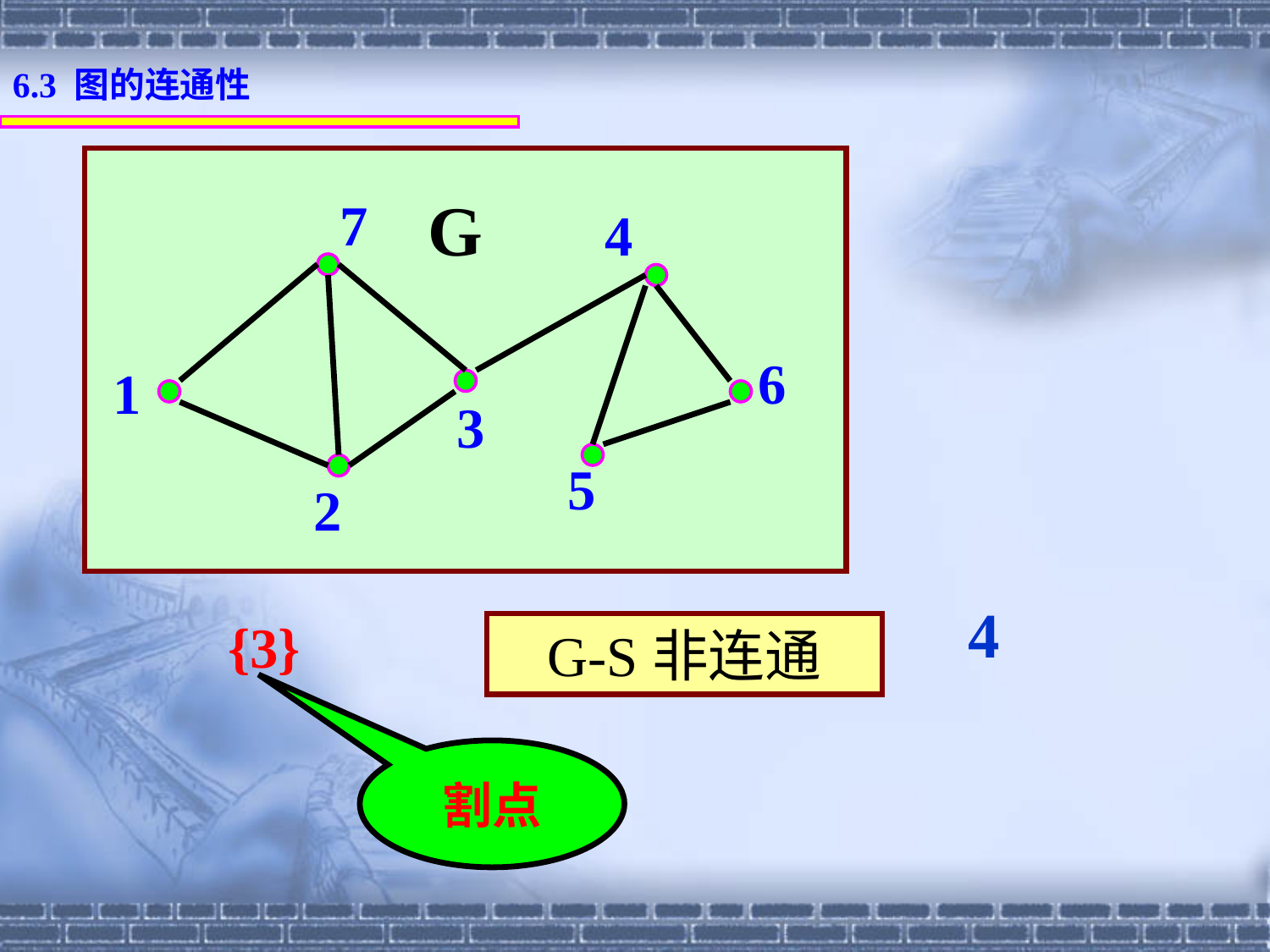

6.3 图的连通性

G
7
4

6
1

3

5

2
4
{3}
G-S非连通
割点